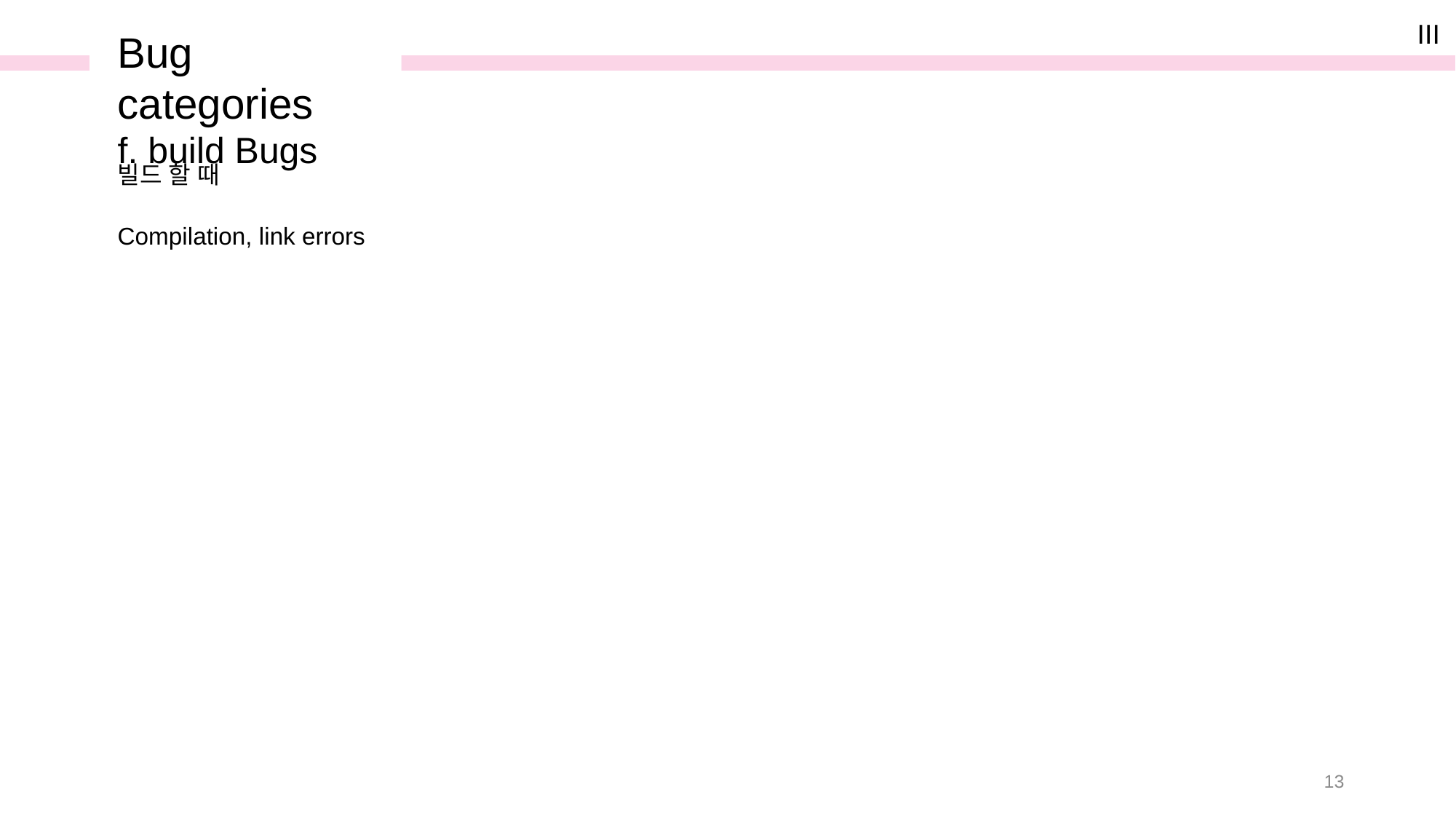

III
Bug categories
f. build Bugs

빌드 할 때
Compilation, link errors
13